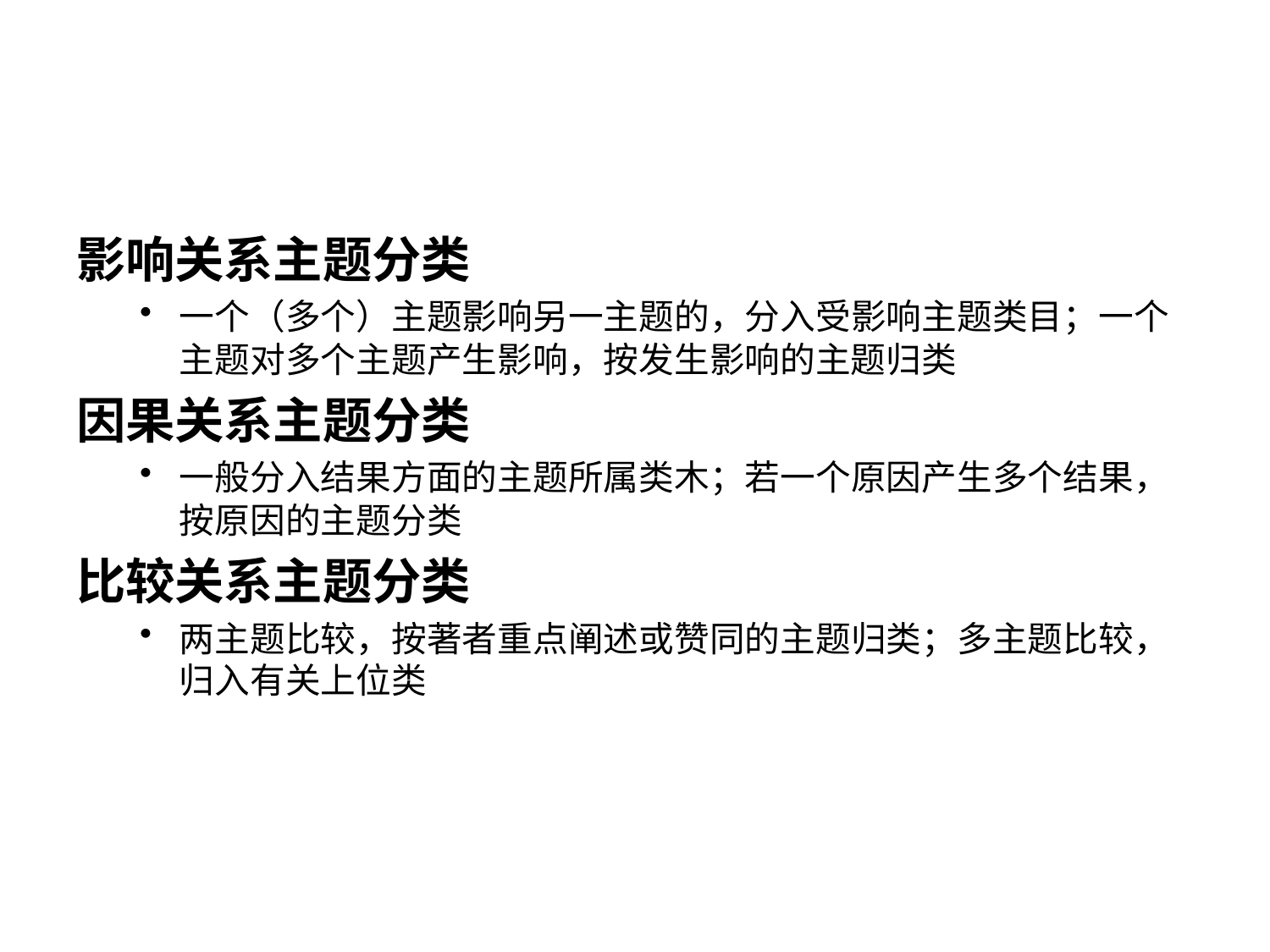

影响关系主题分类
一个（多个）主题影响另一主题的，分入受影响主题类目；一个主题对多个主题产生影响，按发生影响的主题归类
因果关系主题分类
一般分入结果方面的主题所属类木；若一个原因产生多个结果，按原因的主题分类
比较关系主题分类
两主题比较，按著者重点阐述或赞同的主题归类；多主题比较，归入有关上位类